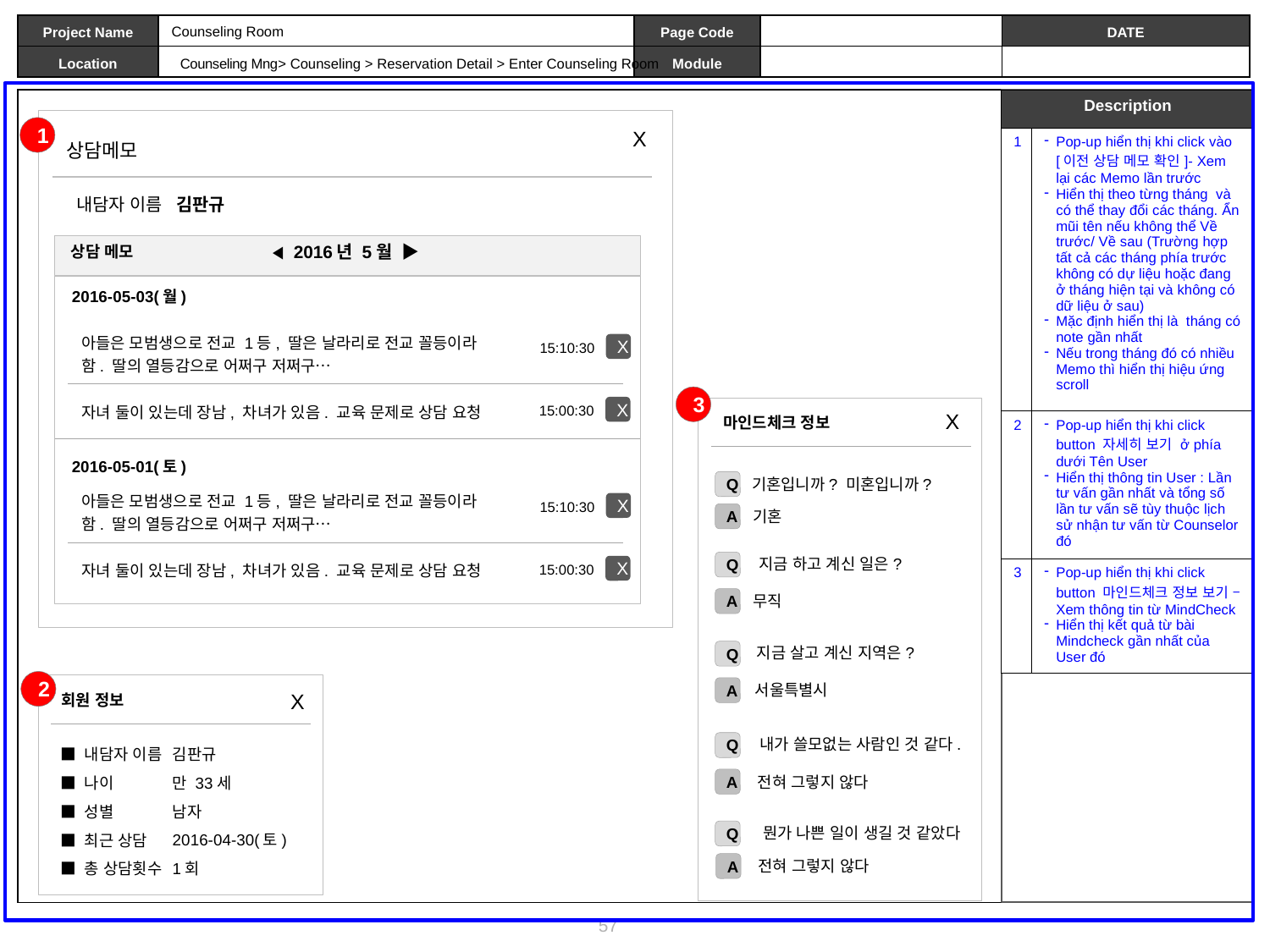

Counseling Room
Counseling Mng> Counseling > Reservation Detail > Enter Counseling Room

| Description |  |
| --- | --- |
| 1 | Pop-up hiển thị khi click vào [이전 상담 메모 확인]- Xem lại các Memo lần trước Hiển thị theo từng tháng và có thể thay đổi các tháng. Ẩn mũi tên nếu không thể Về trước/ Về sau (Trường hợp tất cả các tháng phía trước không có dự liệu hoặc đang ở tháng hiện tại và không có dữ liệu ở sau) Mặc định hiển thị là tháng có note gần nhất Nếu trong tháng đó có nhiều Memo thì hiển thị hiệu ứng scroll |
| 2 | Pop-up hiển thị khi click button 자세히 보기 ở phía dưới Tên User Hiển thị thông tin User : Lần tư vấn gần nhất và tổng số lần tư vấn sẽ tùy thuộc lịch sử nhận tư vấn từ Counselor đó |
| 3 | Pop-up hiển thị khi click button 마인드체크 정보 보기 – Xem thông tin từ MindCheck Hiển thị kết quả từ bài Mindcheck gần nhất của User đó |

1
X
상담메모
내담자 이름   김판규
◀  2016년 5월  ▶

상담 메모

2016-05-03(월)
아들은 모범생으로 전교 1등, 딸은 날라리로 전교 꼴등이라
함. 딸의 열등감으로 어쩌구 저쩌구…
15:10:30
X
3
자녀 둘이 있는데 장남, 차녀가 있음. 교육 문제로 상담 요청
15:00:30
X

X
마인드체크 정보
기혼입니까? 미혼입니까?
Q
기혼
A
지금 하고 계신 일은?
Q
무직
A
지금 살고 계신 지역은?
Q
서울특별시
A
내가 쓸모없는 사람인 것 같다.
Q
전혀 그렇지 않다
A
뭔가 나쁜 일이 생길 것 같았다
Q
전혀 그렇지 않다
A
2016-05-01(토)
아들은 모범생으로 전교 1등, 딸은 날라리로 전교 꼴등이라
함. 딸의 열등감으로 어쩌구 저쩌구…
15:10:30
X
자녀 둘이 있는데 장남, 차녀가 있음. 교육 문제로 상담 요청
15:00:30
X
2

X
회원 정보
김판규
만 33세
남자
2016-04-30(토)
1회
■ 내담자 이름
■ 나이
■ 성별
■ 최근 상담
■ 총 상담횟수
57